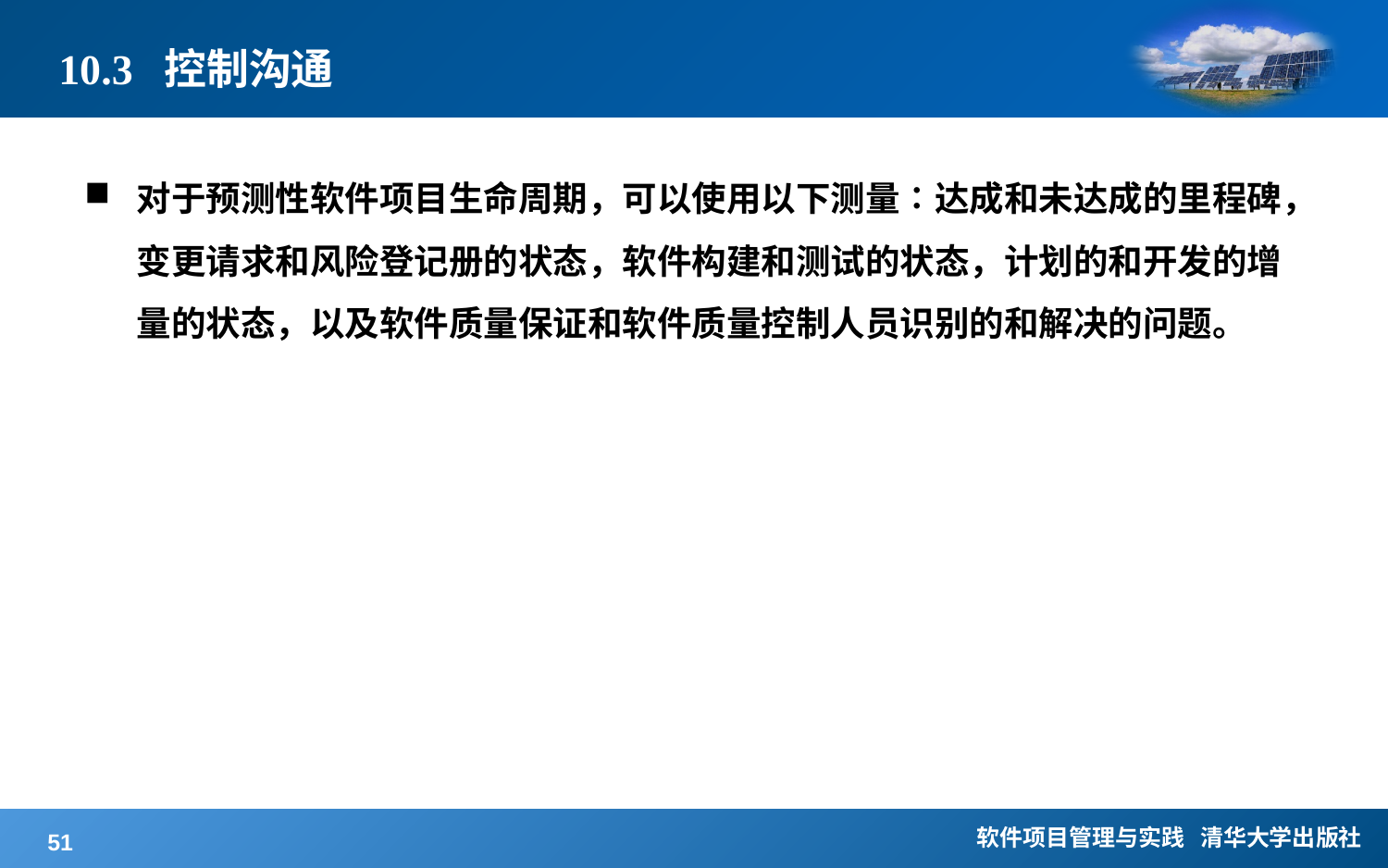

# 10.3  控制沟通
对于预测性软件项目生命周期，可以使用以下测量∶达成和未达成的里程碑，变更请求和风险登记册的状态，软件构建和测试的状态，计划的和开发的增量的状态，以及软件质量保证和软件质量控制人员识别的和解决的问题。